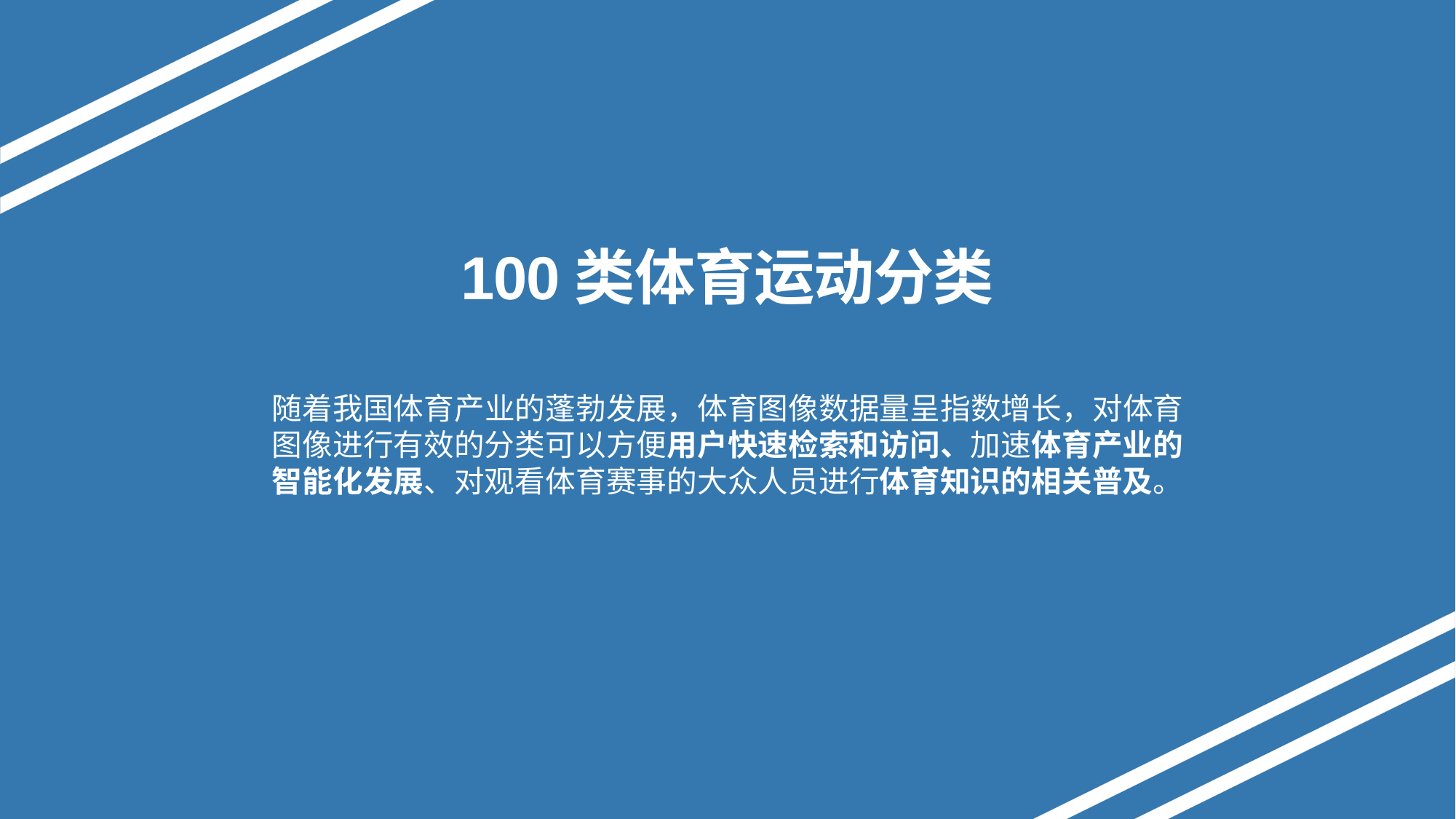

# 100类体育运动分类
随着我国体育产业的蓬勃发展，体育图像数据量呈指数增长，对体育图像进行有效的分类可以方便用户快速检索和访问、加速体育产业的智能化发展、对观看体育赛事的大众人员进行体育知识的相关普及。